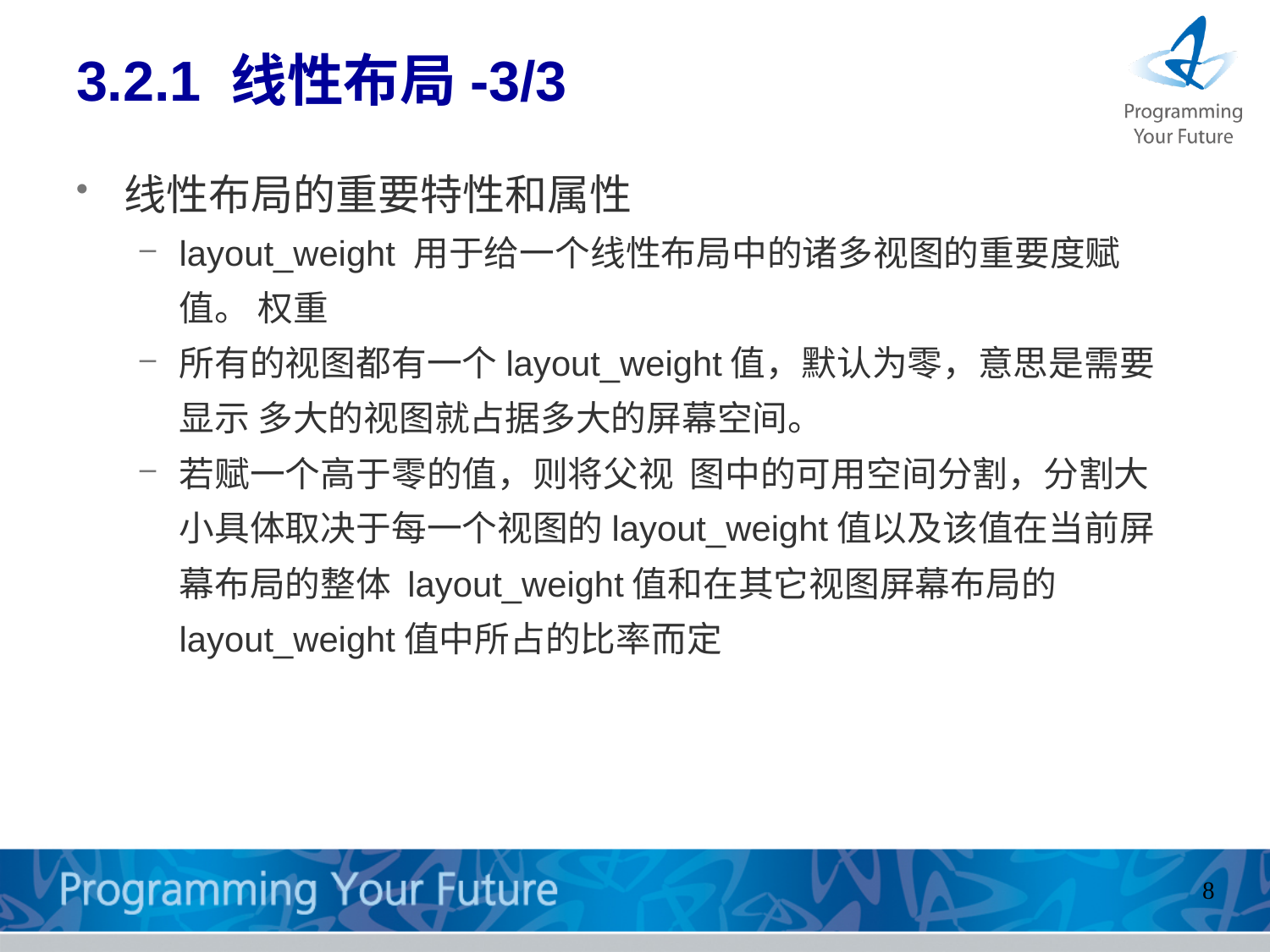

# 3.2.1 线性布局-3/3
线性布局的重要特性和属性
layout_weight 用于给一个线性布局中的诸多视图的重要度赋值。 权重
所有的视图都有一个layout_weight值，默认为零，意思是需要显示 多大的视图就占据多大的屏幕空间。
若赋一个高于零的值，则将父视  图中的可用空间分割，分割大小具体取决于每一个视图的layout_weight值以及该值在当前屏幕布局的整体 layout_weight值和在其它视图屏幕布局的layout_weight值中所占的比率而定